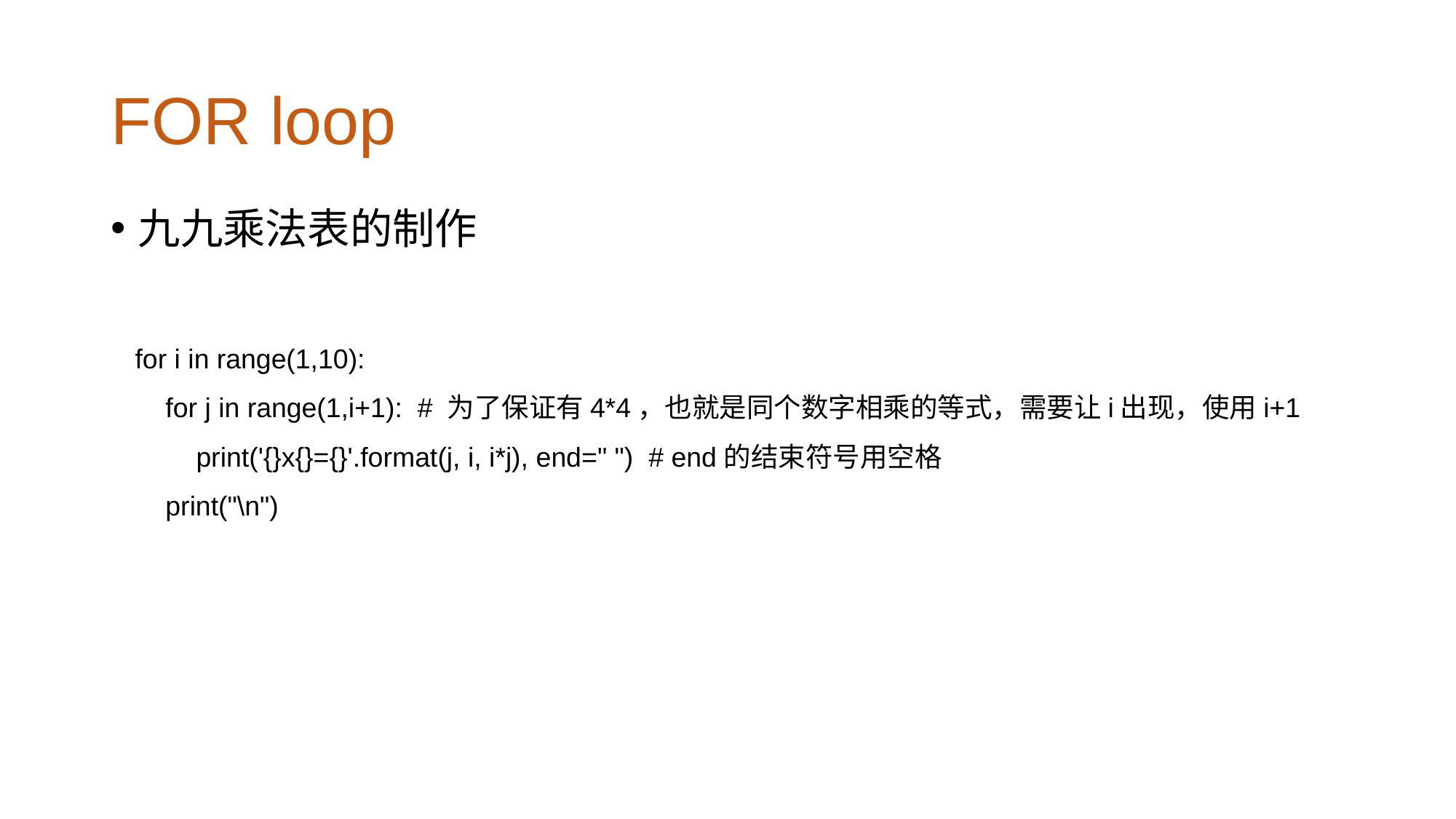

# FOR loop
九九乘法表的制作
for i in range(1,10):
    for j in range(1,i+1):  # 为了保证有4*4，也就是同个数字相乘的等式，需要让i出现，使用i+1
        print('{}x{}={}'.format(j, i, i*j), end=" ")  # end的结束符号用空格
    print("\n")